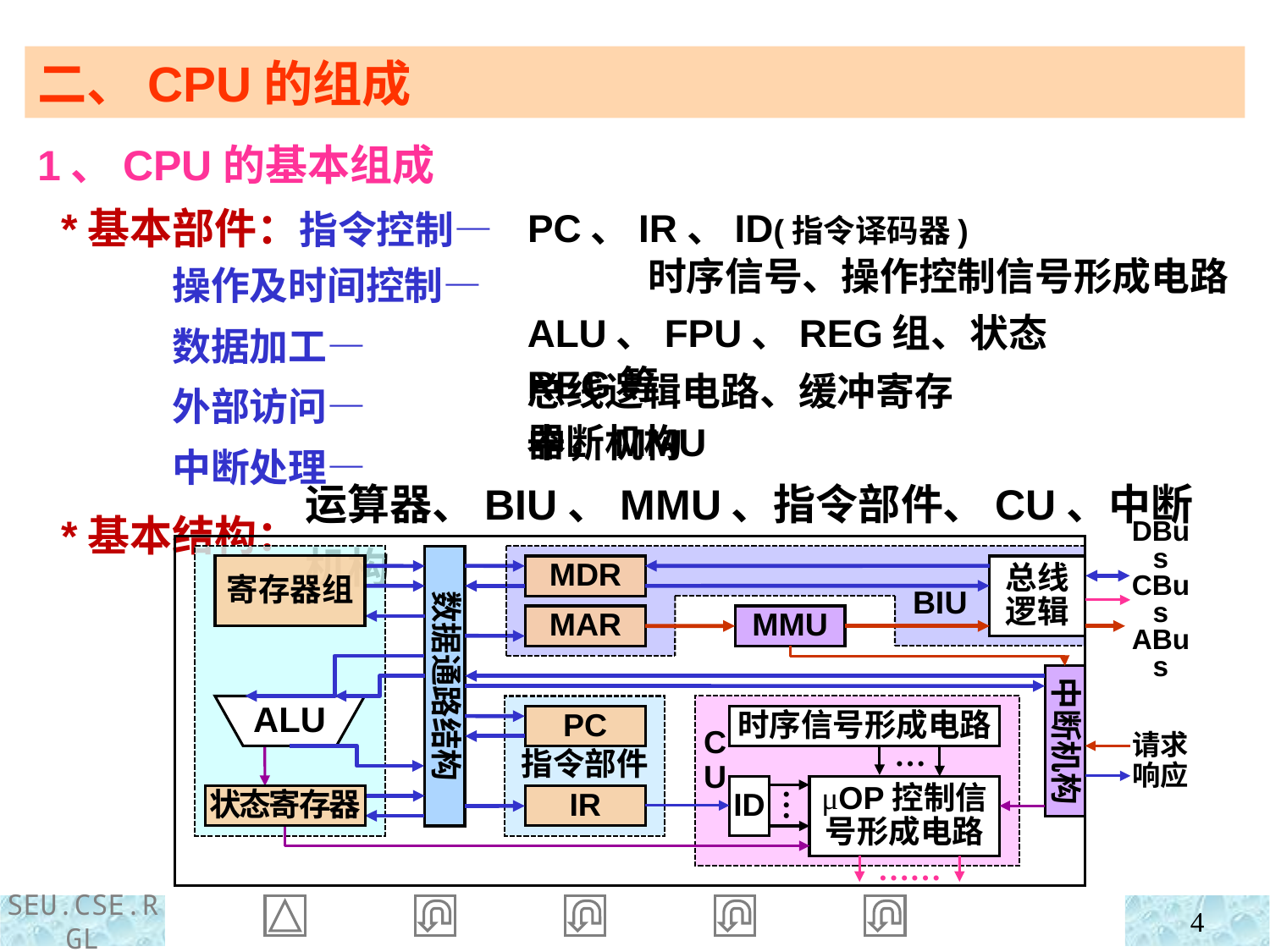

二、CPU的组成
1、CPU的基本组成
  *基本部件：指令控制—
               操作及时间控制—
               数据加工—
               外部访问—
               中断处理—
  *基本结构：
PC、IR、ID(指令译码器)
时序信号、操作控制信号形成电路
ALU、FPU、REG组、状态REG等
总线逻辑电路、缓冲寄存器，MMU
中断机构
运算器、BIU、MMU、指令部件、CU、中断机构

数据通路结构
总线逻辑
寄存器组
MDR
DBus
CBus
ABus
BIU
MAR
MMU
中断机构

ALU

PC
时序信号形成电路
请求
响应
指令部件
CU
…
ID
μOP控制信号形成电路
状态寄存器
IR
…
……

4